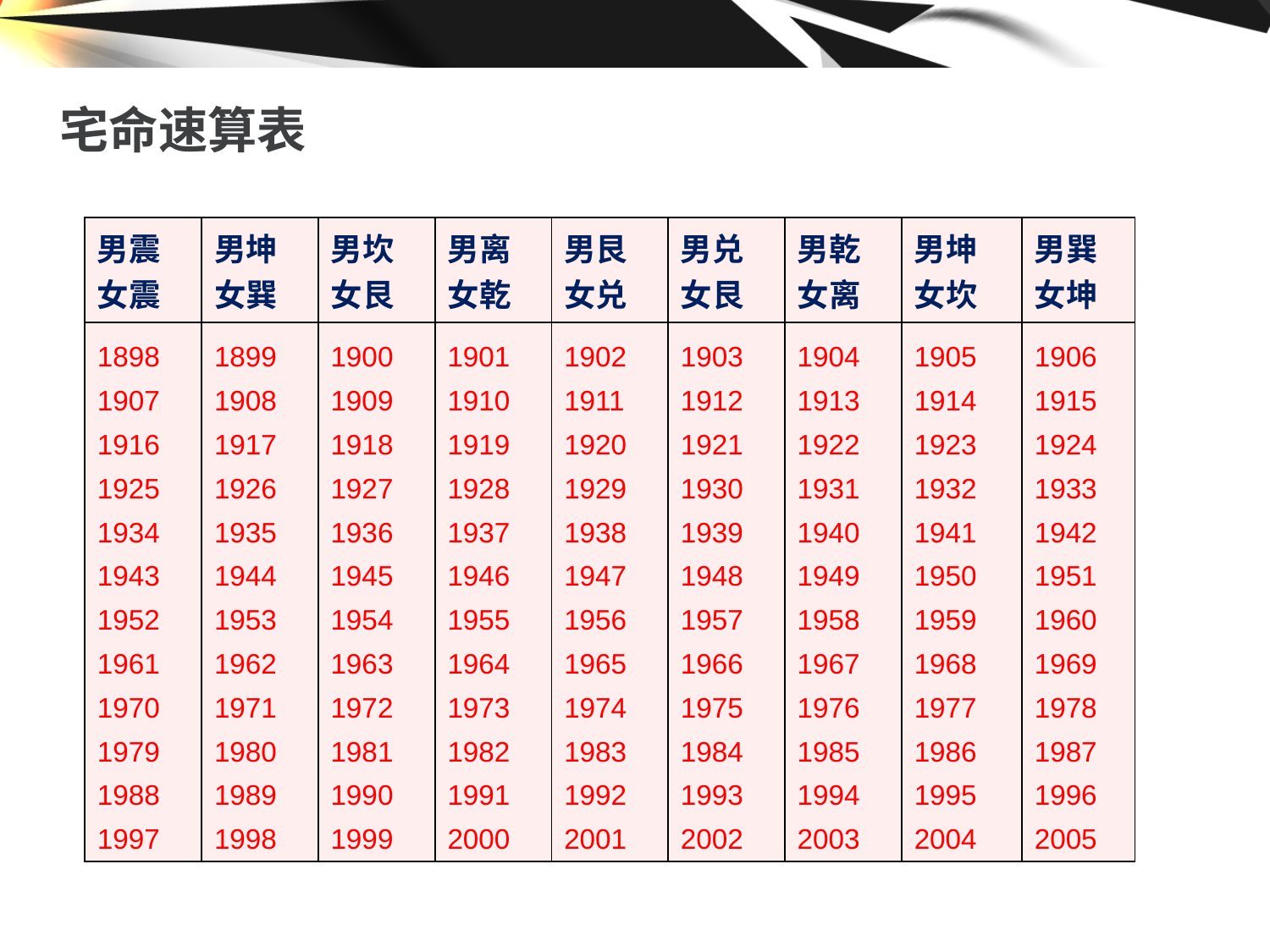

# 宅命速算表
| 男震 女震 | 男坤 女巽 | 男坎 女艮 | 男离 女乾 | 男艮 女兑 | 男兑 女艮 | 男乾 女离 | 男坤 女坎 | 男巽 女坤 |
| --- | --- | --- | --- | --- | --- | --- | --- | --- |
| 1898 1907 1916 1925 1934 1943 1952 1961 1970 1979 1988 1997 | 1899 1908 1917 1926 1935 1944 1953 1962 1971 1980 1989 1998 | 1900 1909 1918 1927 1936 1945 1954 1963 1972 1981 1990 1999 | 1901 1910 1919 1928 1937 1946 1955 1964 1973 1982 1991 2000 | 1902 1911 1920 1929 1938 1947 1956 1965 1974 1983 1992 2001 | 1903 1912 1921 1930 1939 1948 1957 1966 1975 1984 1993 2002 | 1904 1913 1922 1931 1940 1949 1958 1967 1976 1985 1994 2003 | 1905 1914 1923 1932 1941 1950 1959 1968 1977 1986 1995 2004 | 1906 1915 1924 1933 1942 1951 1960 1969 1978 1987 1996 2005 |